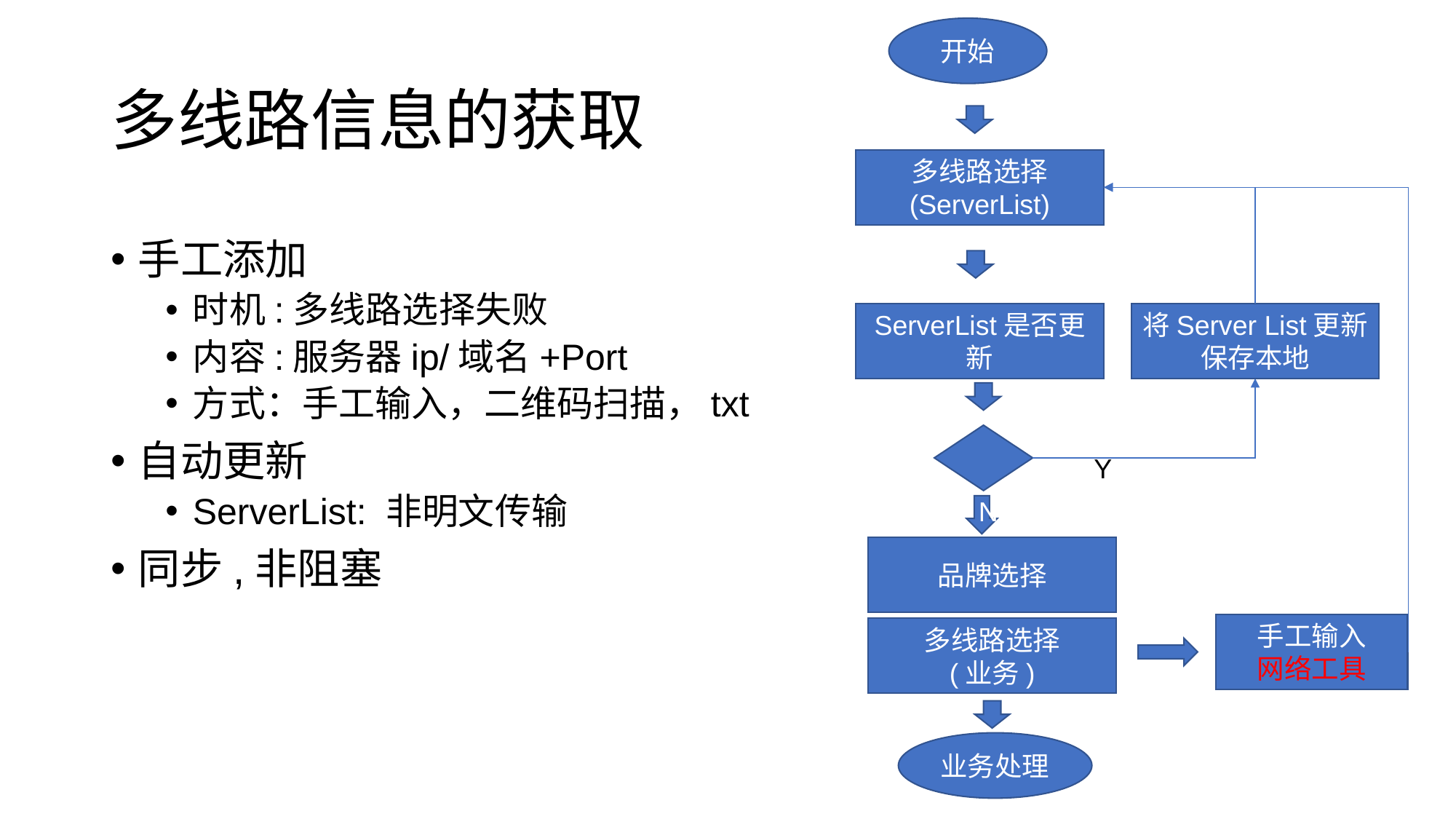

开始
# 多线路信息的获取

多线路选择
(ServerList)
手工添加
时机:多线路选择失败
内容:服务器ip/域名+Port
方式：手工输入，二维码扫描，txt
自动更新
ServerList: 非明文传输
同步,非阻塞

将Server List更新保存本地
ServerList是否更新

Y
N
品牌选择
手工输入
网络工具
多线路选择
(业务)

业务处理